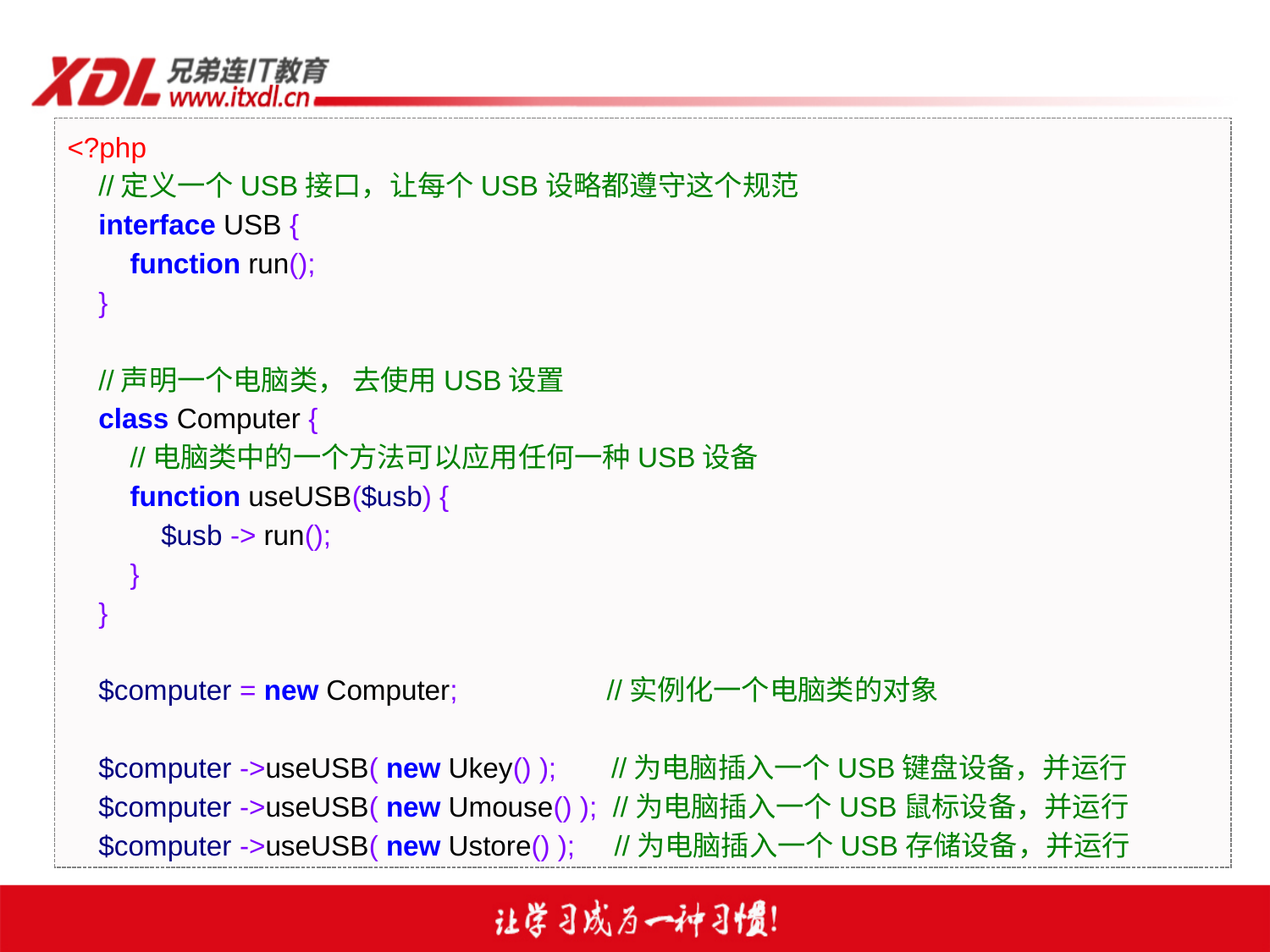

<?php
    //定义一个USB接口，让每个USB设略都遵守这个规范
    interface USB {
        function run();
    }

    //声明一个电脑类， 去使用USB设置
    class Computer {
        //电脑类中的一个方法可以应用任何一种USB设备
        function useUSB($usb) {
            $usb -> run();
        }
    }

    $computer = new Computer;                   //实例化一个电脑类的对象

    $computer ->useUSB( new Ukey() );       //为电脑插入一个USB键盘设备，并运行
    $computer ->useUSB( new Umouse() );  //为电脑插入一个USB鼠标设备，并运行
    $computer ->useUSB( new Ustore() );     //为电脑插入一个USB存储设备，并运行